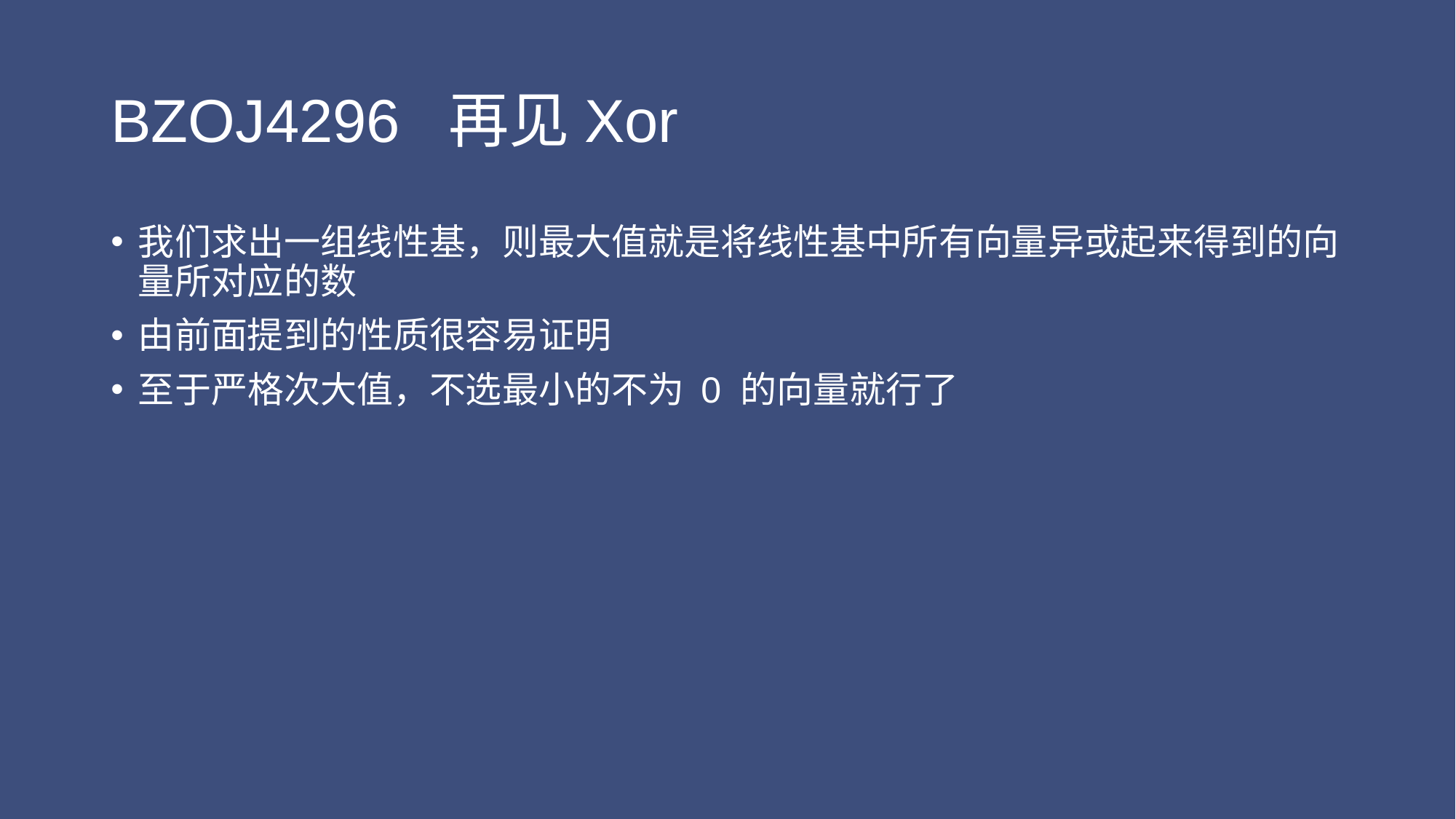

# BZOJ4296  再见Xor
我们求出一组线性基，则最大值就是将线性基中所有向量异或起来得到的向量所对应的数
由前面提到的性质很容易证明
至于严格次大值，不选最小的不为 0 的向量就行了